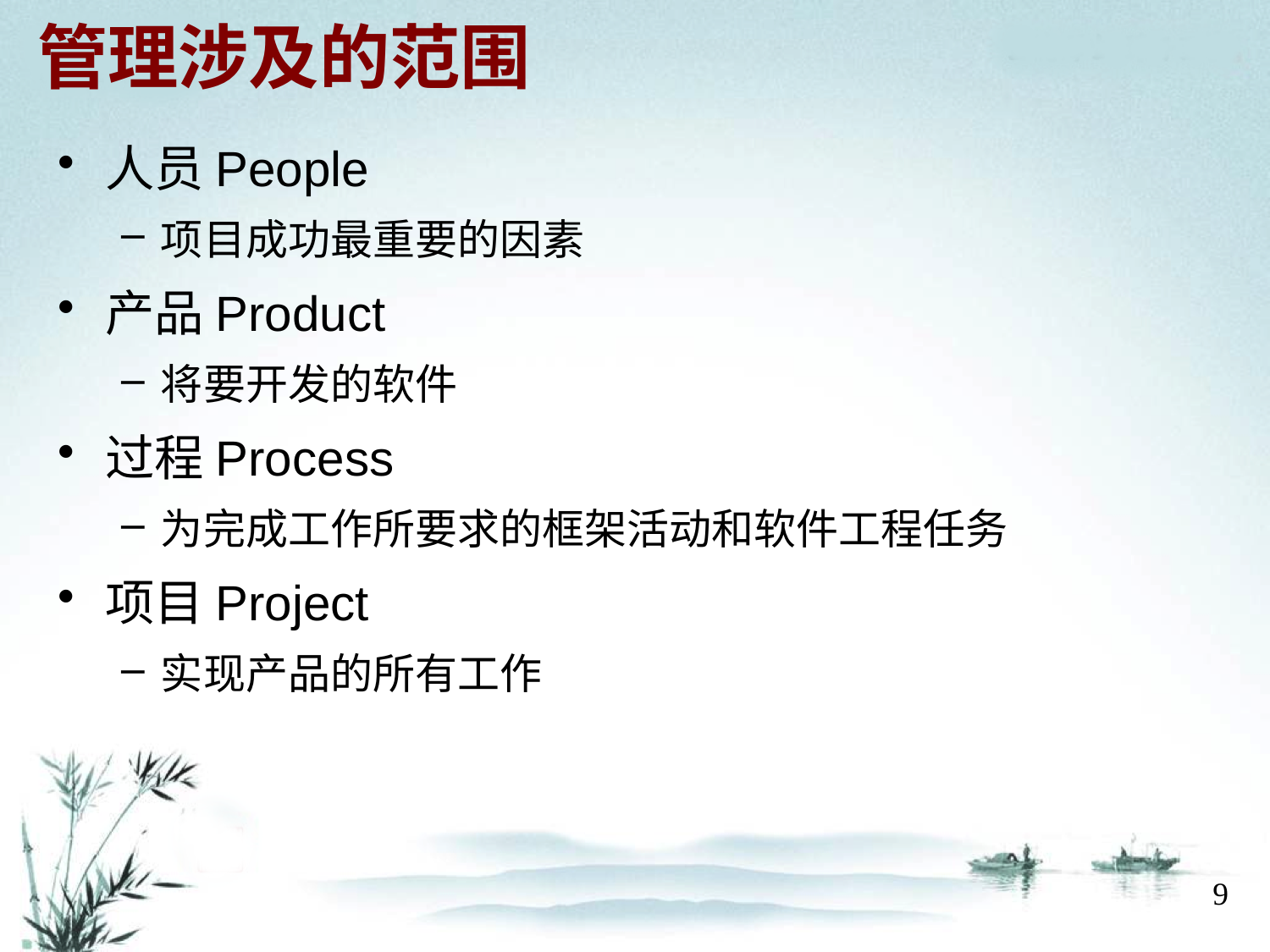

# 管理涉及的范围
人员People
项目成功最重要的因素
产品Product
将要开发的软件
过程Process
为完成工作所要求的框架活动和软件工程任务
项目Project
实现产品的所有工作
9